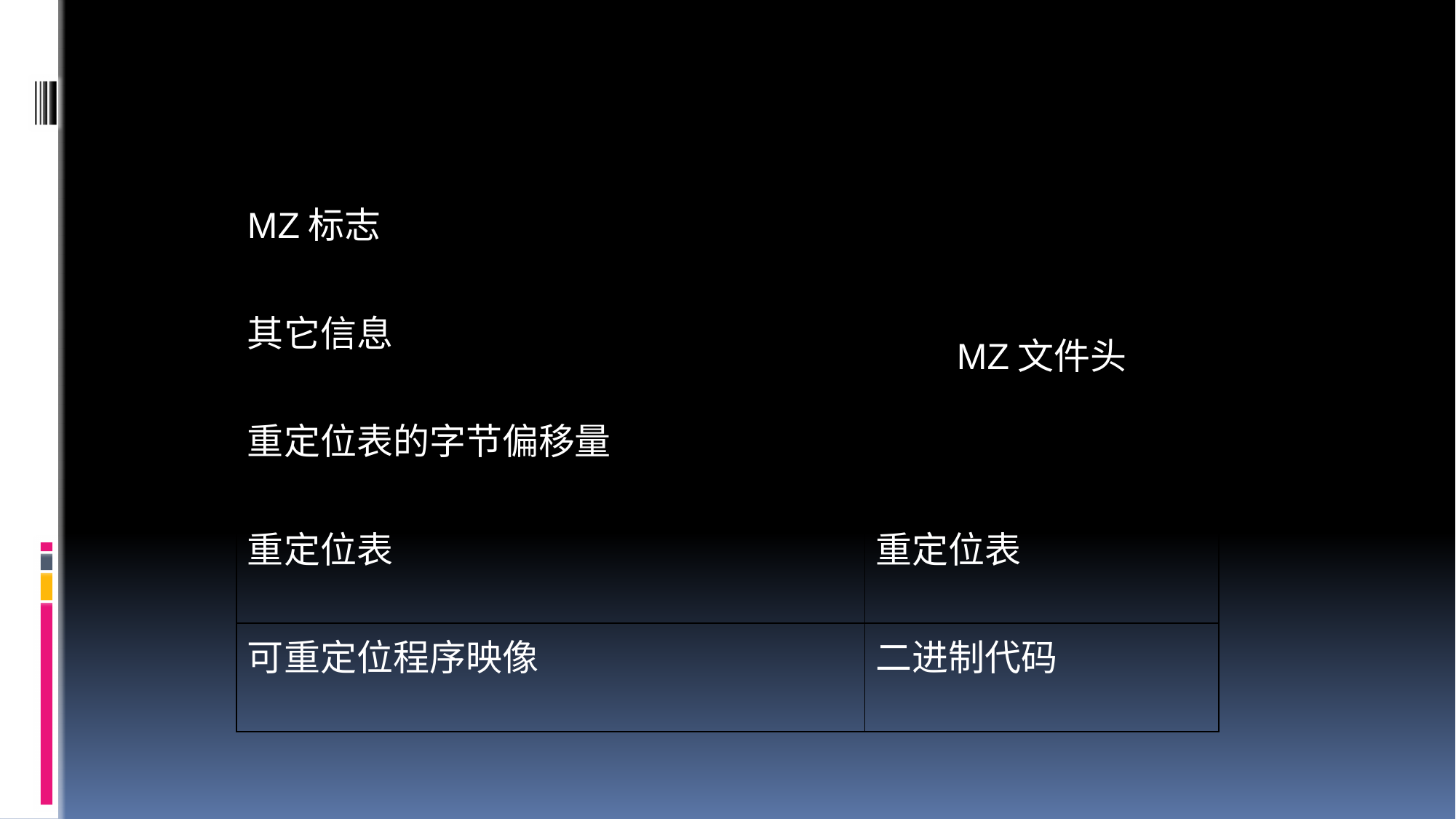

#
| MZ标志 | MZ文件头 |
| --- | --- |
| 其它信息 |  |
| 重定位表的字节偏移量 |  |
| 重定位表 | 重定位表 |
| 可重定位程序映像 | 二进制代码 |